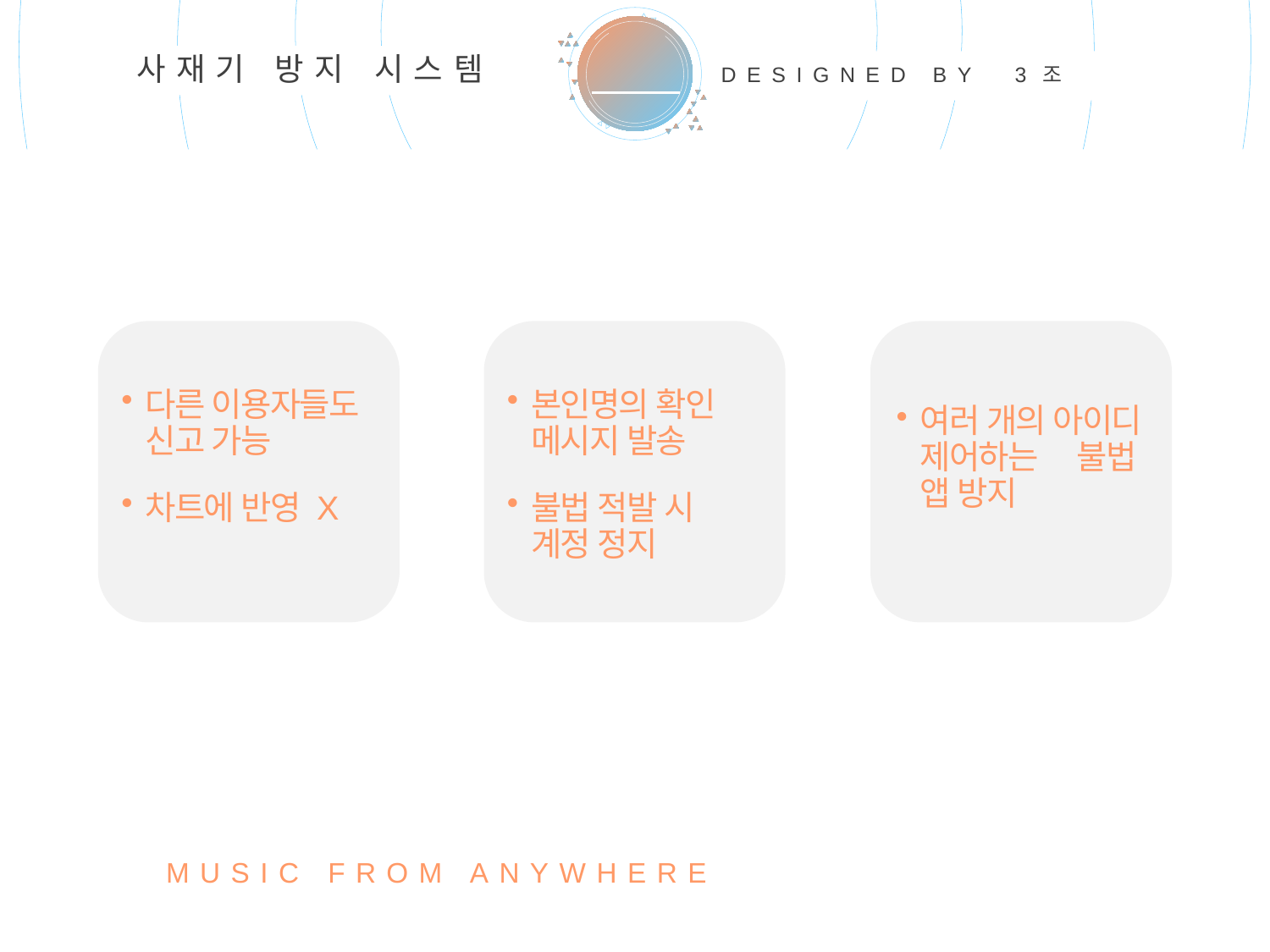

MUSIC
# 사재기 방지 시스템
DESIGNED BY  3조
DESIGNED BY L@RGO

다른 이용자들도 신고 가능

차트에 반영 X

본인명의 확인 메시지 발송

불법 적발 시     계정 정지

여러 개의 아이디 제어하는     불법 앱 방지
MUSIC FROM ANYWHERE